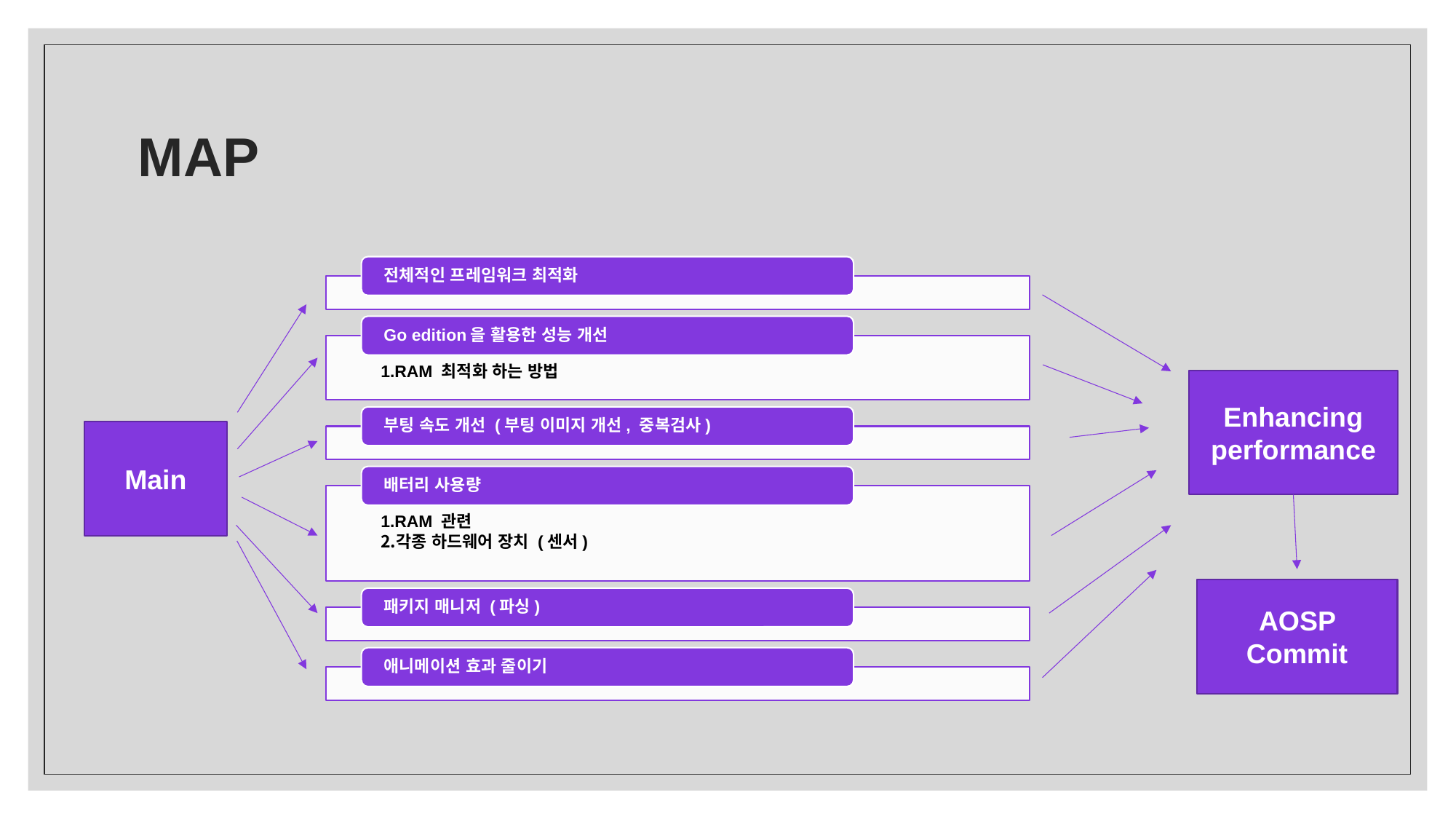

# MAP
전체적인 프레임워크 최적화
RAM 최적화 하는 방법
Go edition을 활용한 성능 개선
부팅 속도 개선 (부팅 이미지 개선, 중복검사)
RAM 관련
각종 하드웨어 장치 (센서)
배터리 사용량
패키지 매니저 (파싱)
애니메이션 효과 줄이기
Enhancing performance
Main
AOSP Commit